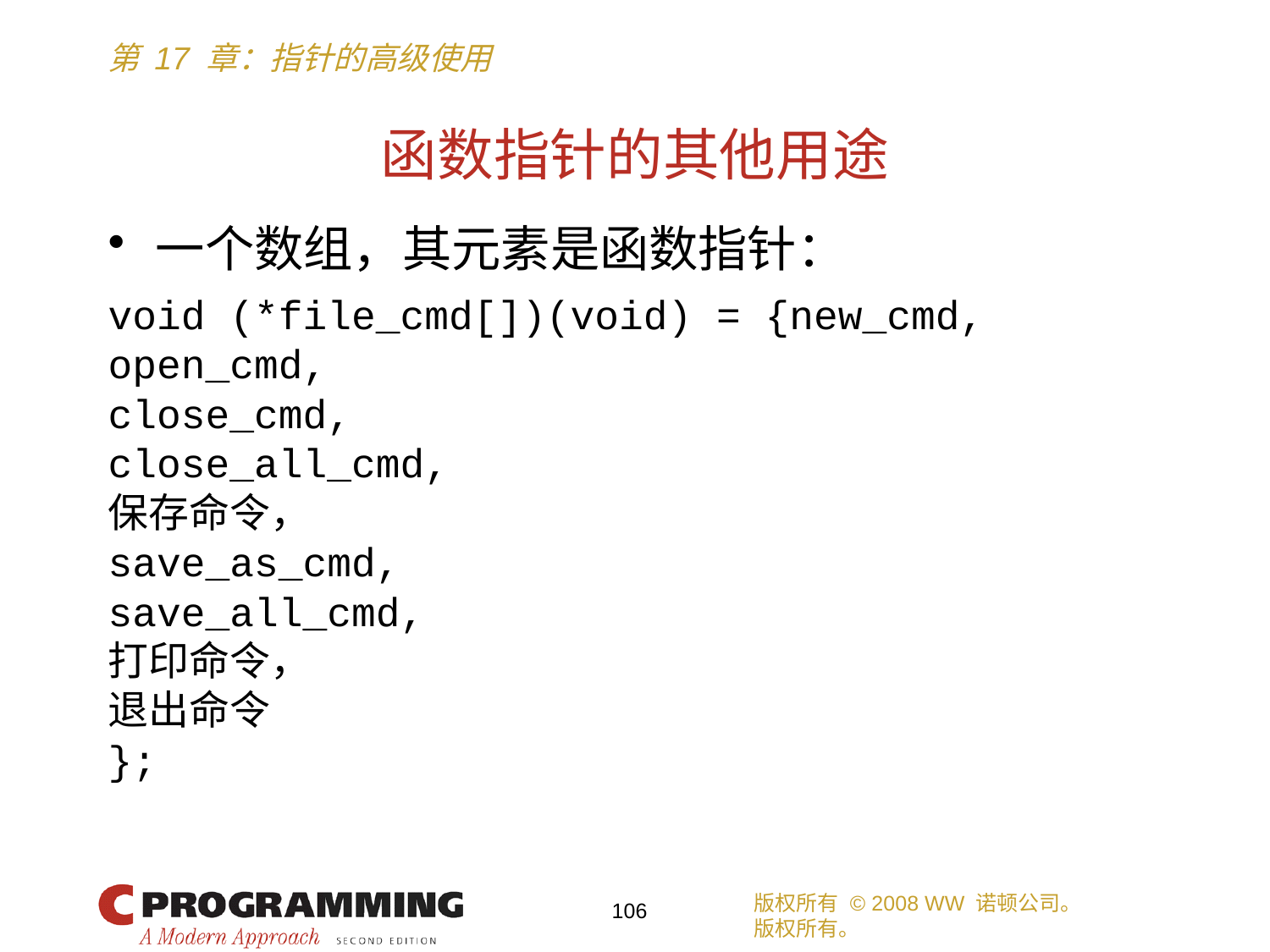

# 函数指针的其他用途
一个数组，其元素是函数指针：
void (*file_cmd[])(void) = {new_cmd,
open_cmd,
close_cmd,
close_all_cmd,
保存命令，
save_as_cmd,
save_all_cmd,
打印命令，
退出命令
};
版权所有 © 2008 WW 诺顿公司。
版权所有。
106